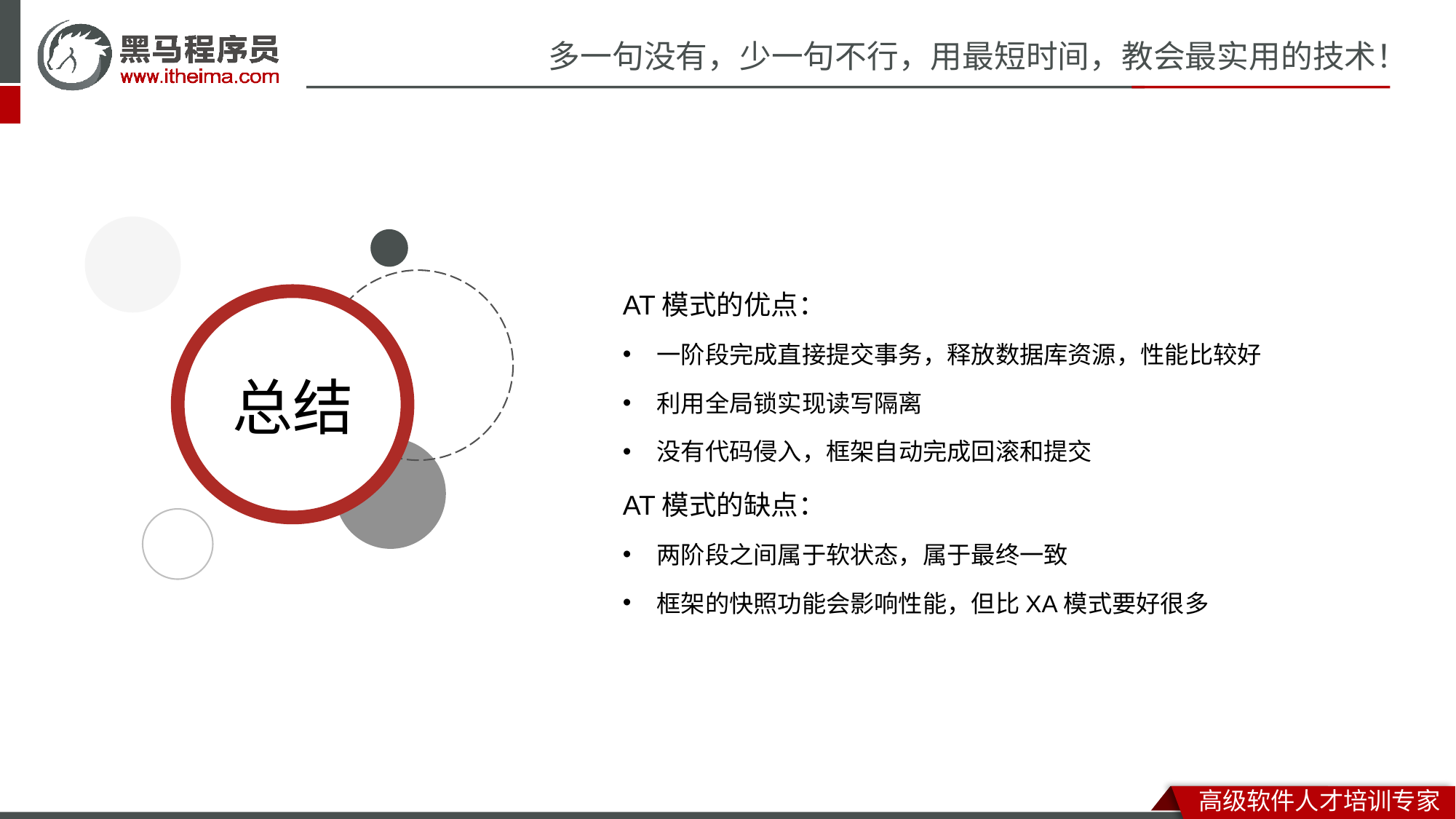

AT模式的优点：
一阶段完成直接提交事务，释放数据库资源，性能比较好
利用全局锁实现读写隔离
没有代码侵入，框架自动完成回滚和提交
AT模式的缺点：
两阶段之间属于软状态，属于最终一致
框架的快照功能会影响性能，但比XA模式要好很多